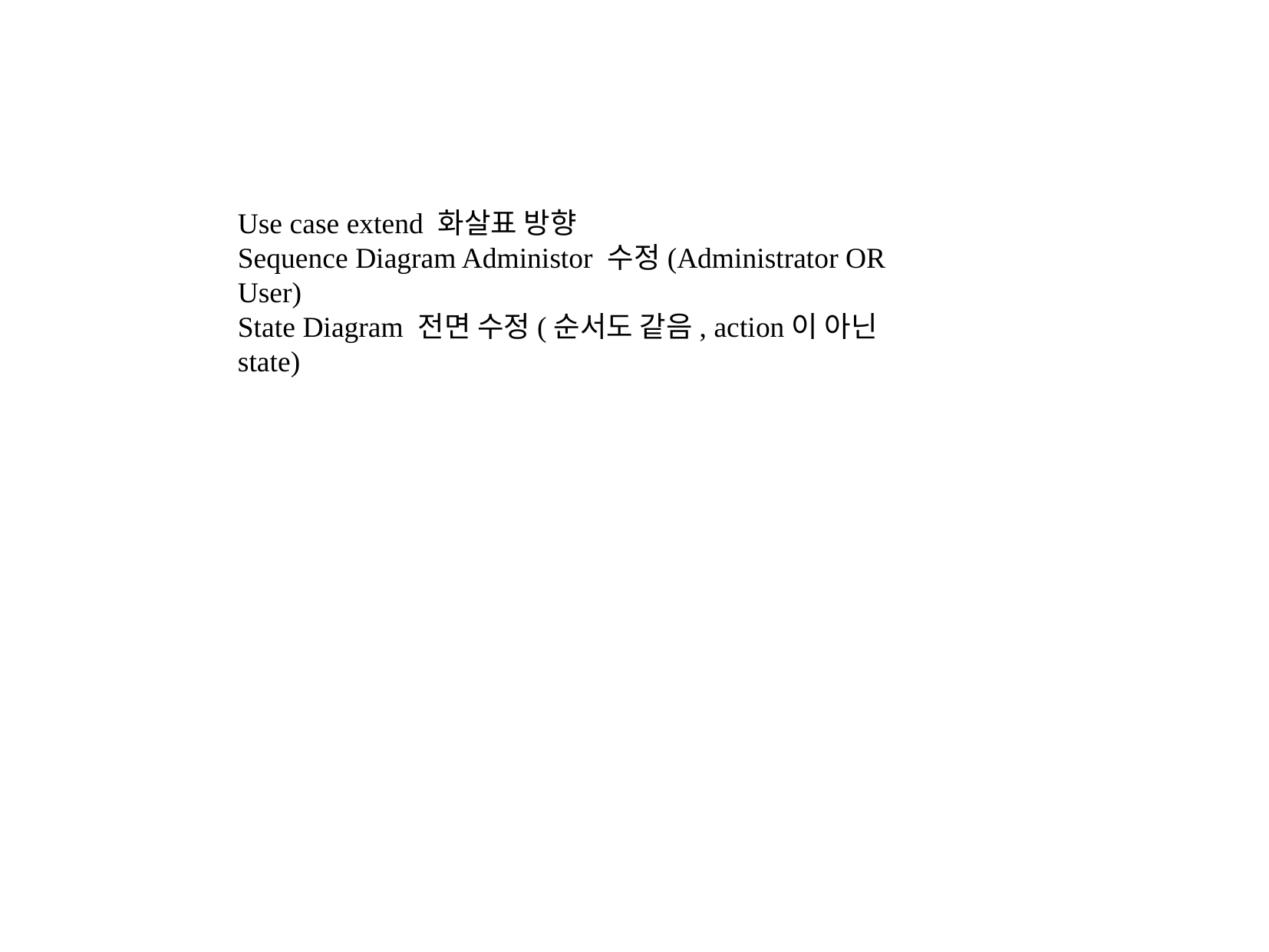

Use case extend 화살표 방향
Sequence Diagram Administor 수정(Administrator OR User)
State Diagram 전면 수정(순서도 같음, action이 아닌 state)